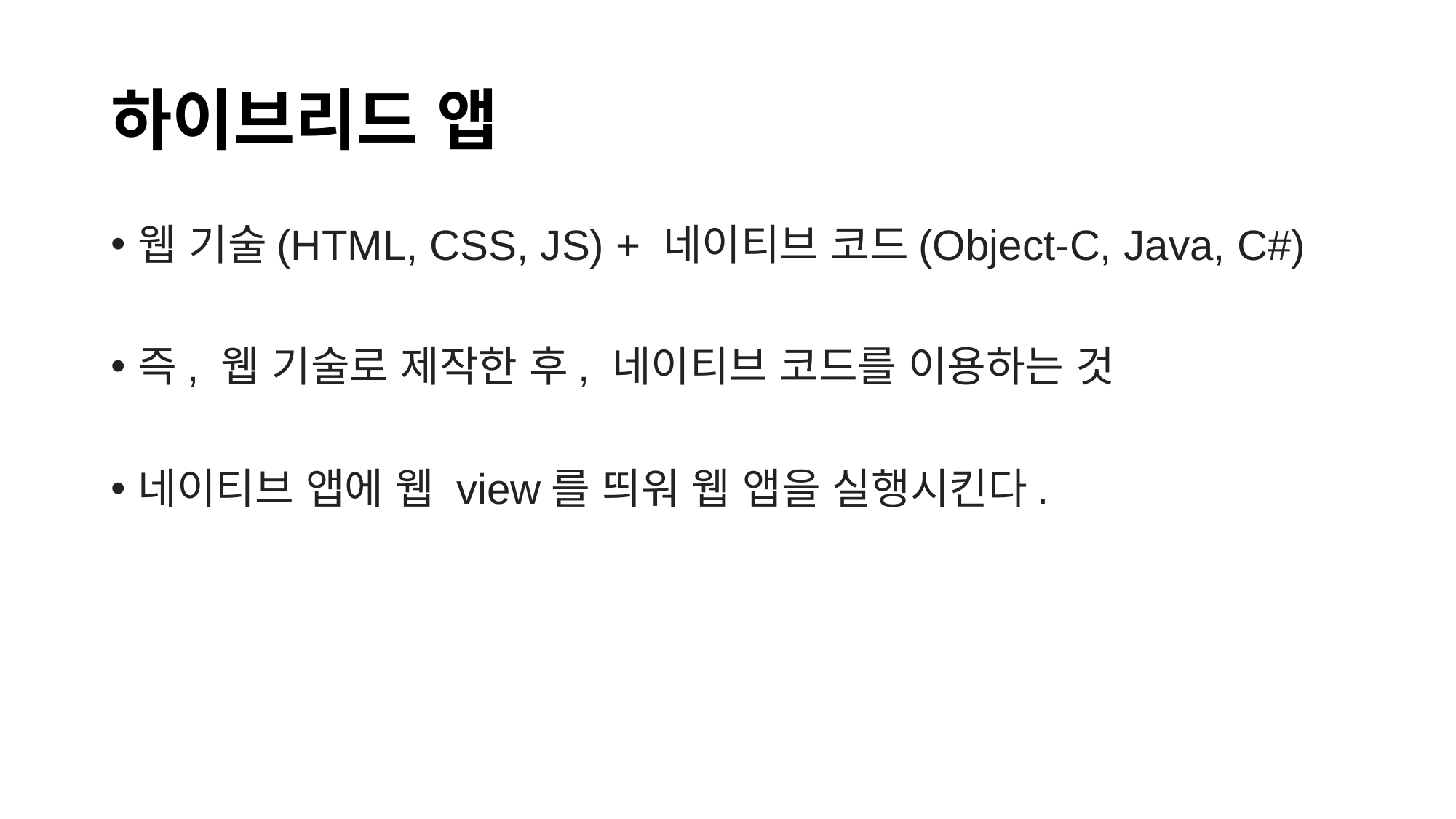

# 하이브리드 앱
웹 기술(HTML, CSS, JS) + 네이티브 코드(Object-C, Java, C#)

즉, 웹 기술로 제작한 후, 네이티브 코드를 이용하는 것

네이티브 앱에 웹 view를 띄워 웹 앱을 실행시킨다.